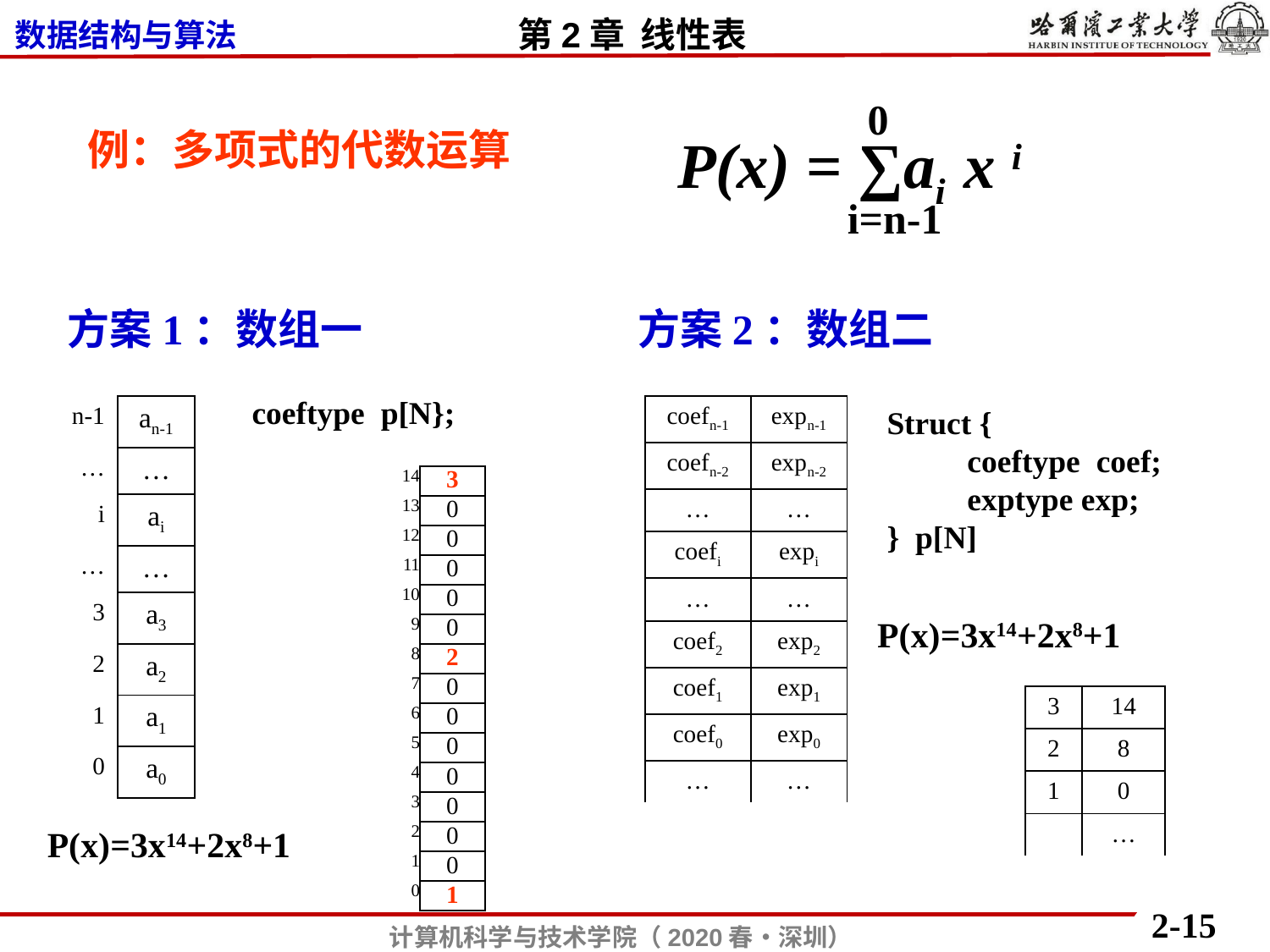

0
P(x) = ∑ai  x i
i=n-1
例：多项式的代数运算
方案1：数组一
方案2：数组二
coeftype  p[N};
| n-1 | an-1 |
| --- | --- |
| … | … |
| i | ai |
| … | … |
| 3 | a3 |
| 2 | a2 |
| 1 | a1 |
| 0 | a0 |
| coefn-1 | expn-1 |
| --- | --- |
| coefn-2 | expn-2 |
| … | … |
| coefi | expi |
| … | … |
| coef2 | exp2 |
| coef1 | exp1 |
| coef0 | exp0 |
| … | … |
Struct {
          coeftype  coef;
          exptype exp;
}  p[N]
| 14 | 3 |
| --- | --- |
| 13 | 0 |
| 12 | 0 |
| 11 | 0 |
| 10 | 0 |
| 9 | 0 |
| 8 | 2 |
| 7 | 0 |
| 6 | 0 |
| 5 | 0 |
| 4 | 0 |
| 3 | 0 |
| 2 | 0 |
| 1 | 0 |
| 0 | 1 |
P(x)=3x14+2x8+1
| 3 | 14 |
| --- | --- |
| 2 | 8 |
| 1 | 0 |
|  | … |
P(x)=3x14+2x8+1